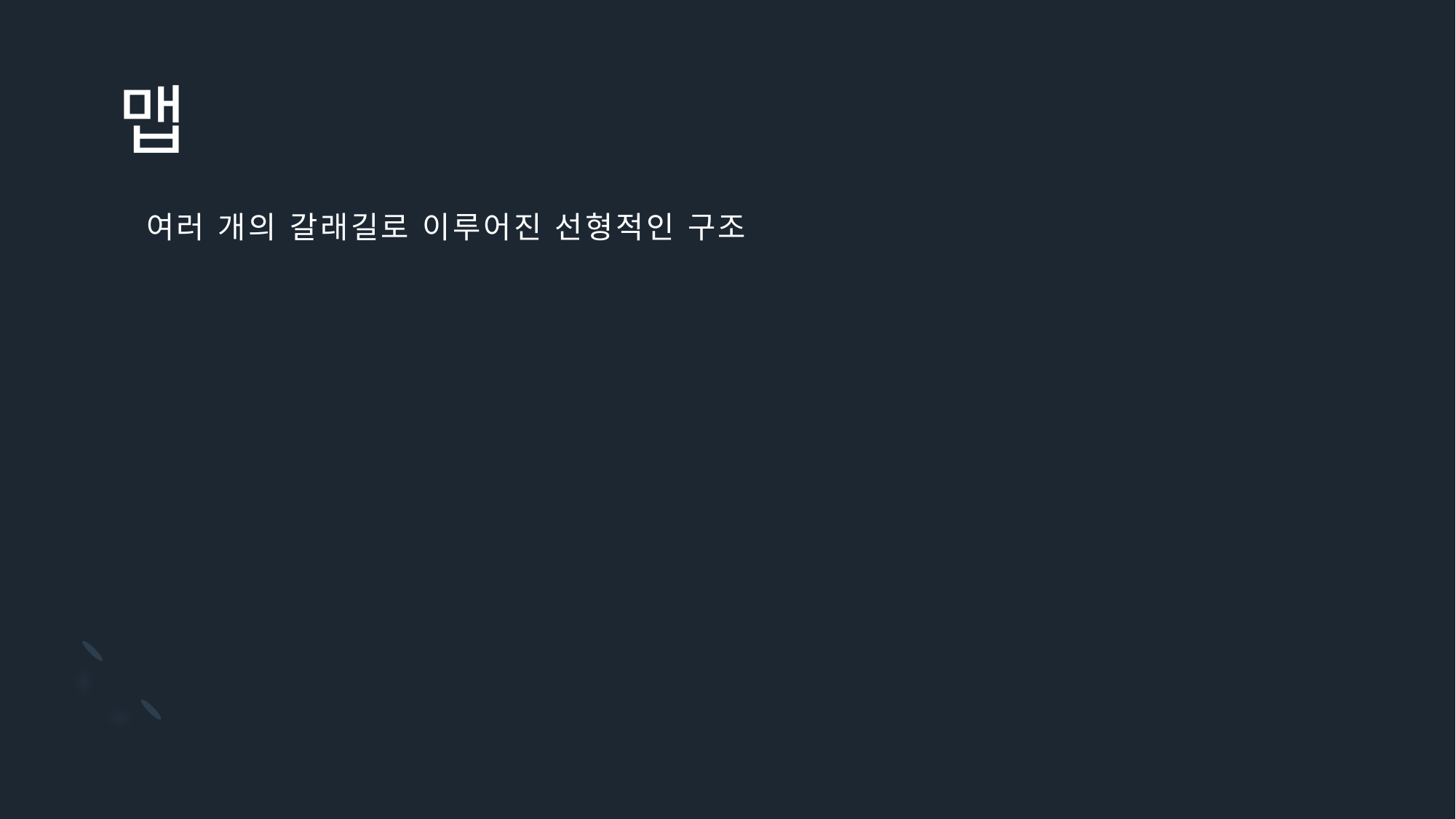

맵
# 여러 개의 갈래길로 이루어진 선형적인 구조